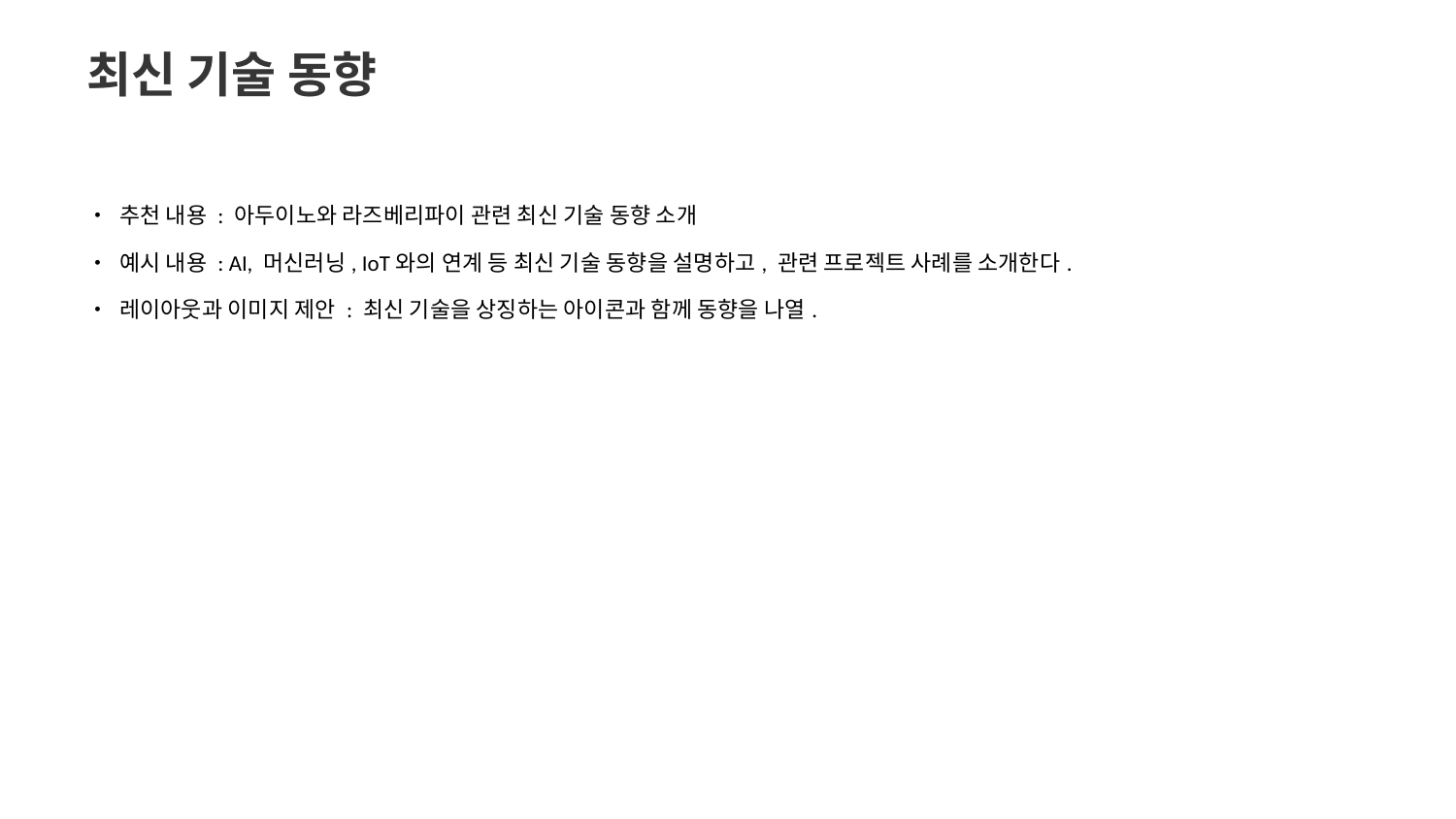

최신 기술 동향
• 추천 내용 : 아두이노와 라즈베리파이 관련 최신 기술 동향 소개
• 예시 내용 : AI, 머신러닝, IoT와의 연계 등 최신 기술 동향을 설명하고, 관련 프로젝트 사례를 소개한다.
• 레이아웃과 이미지 제안 : 최신 기술을 상징하는 아이콘과 함께 동향을 나열.